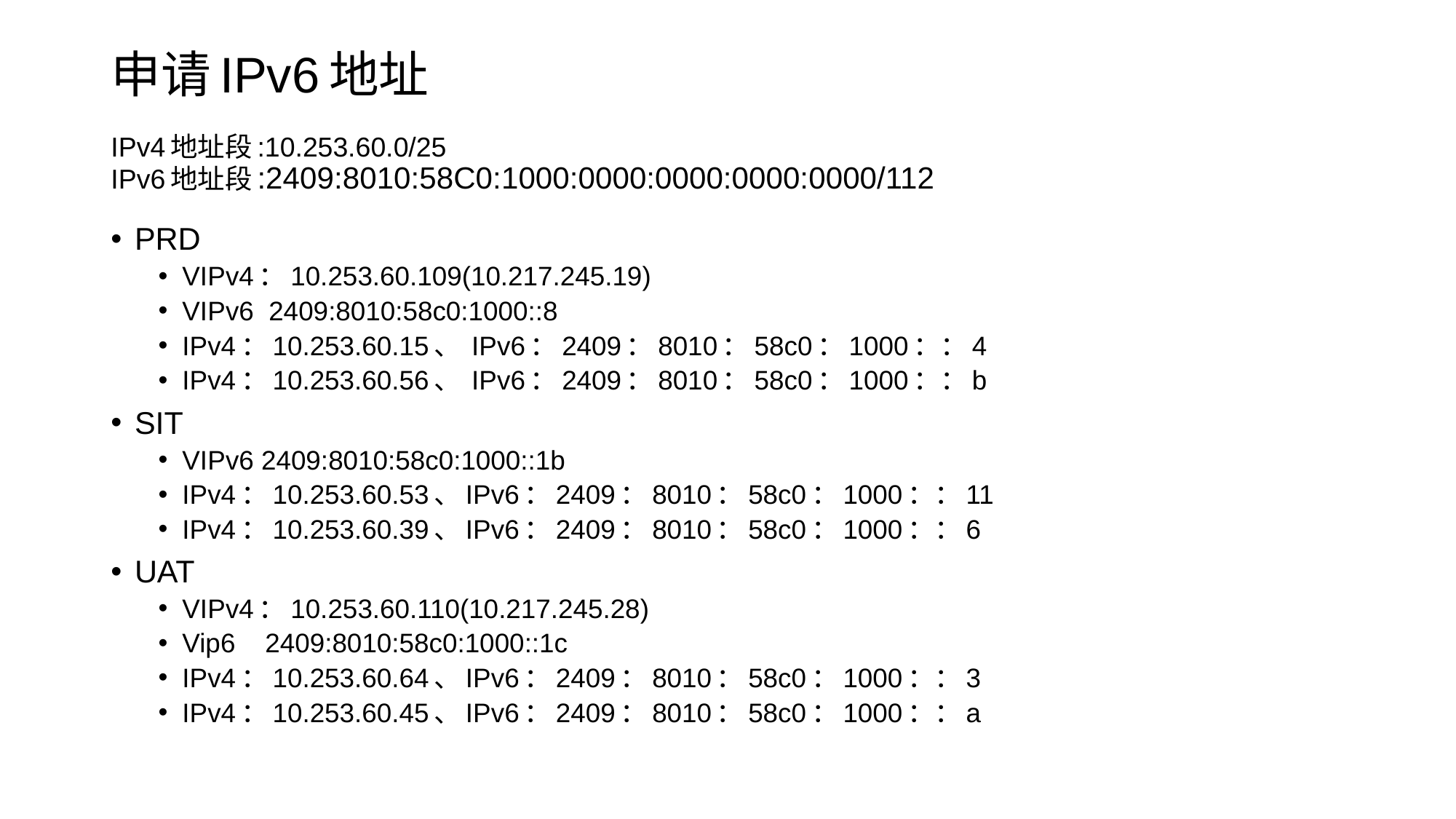

# 申请IPv6地址 IPv4地址段:10.253.60.0/25 IPv6地址段:2409:8010:58C0:1000:0000:0000:0000:0000/112
PRD
VIPv4：10.253.60.109(10.217.245.19)
VIPv6  2409:8010:58c0:1000::8
IPv4：10.253.60.15、 IPv6：2409：8010：58c0：1000：：4
IPv4：10.253.60.56、 IPv6：2409：8010：58c0：1000：：b
SIT
VIPv6 2409:8010:58c0:1000::1b
IPv4：10.253.60.53、IPv6：2409：8010：58c0：1000：：11
IPv4：10.253.60.39、IPv6：2409：8010：58c0：1000：：6
UAT
VIPv4：10.253.60.110(10.217.245.28)
Vip6    2409:8010:58c0:1000::1c
IPv4：10.253.60.64、IPv6：2409：8010：58c0：1000：：3
IPv4：10.253.60.45、IPv6：2409：8010：58c0：1000：：a